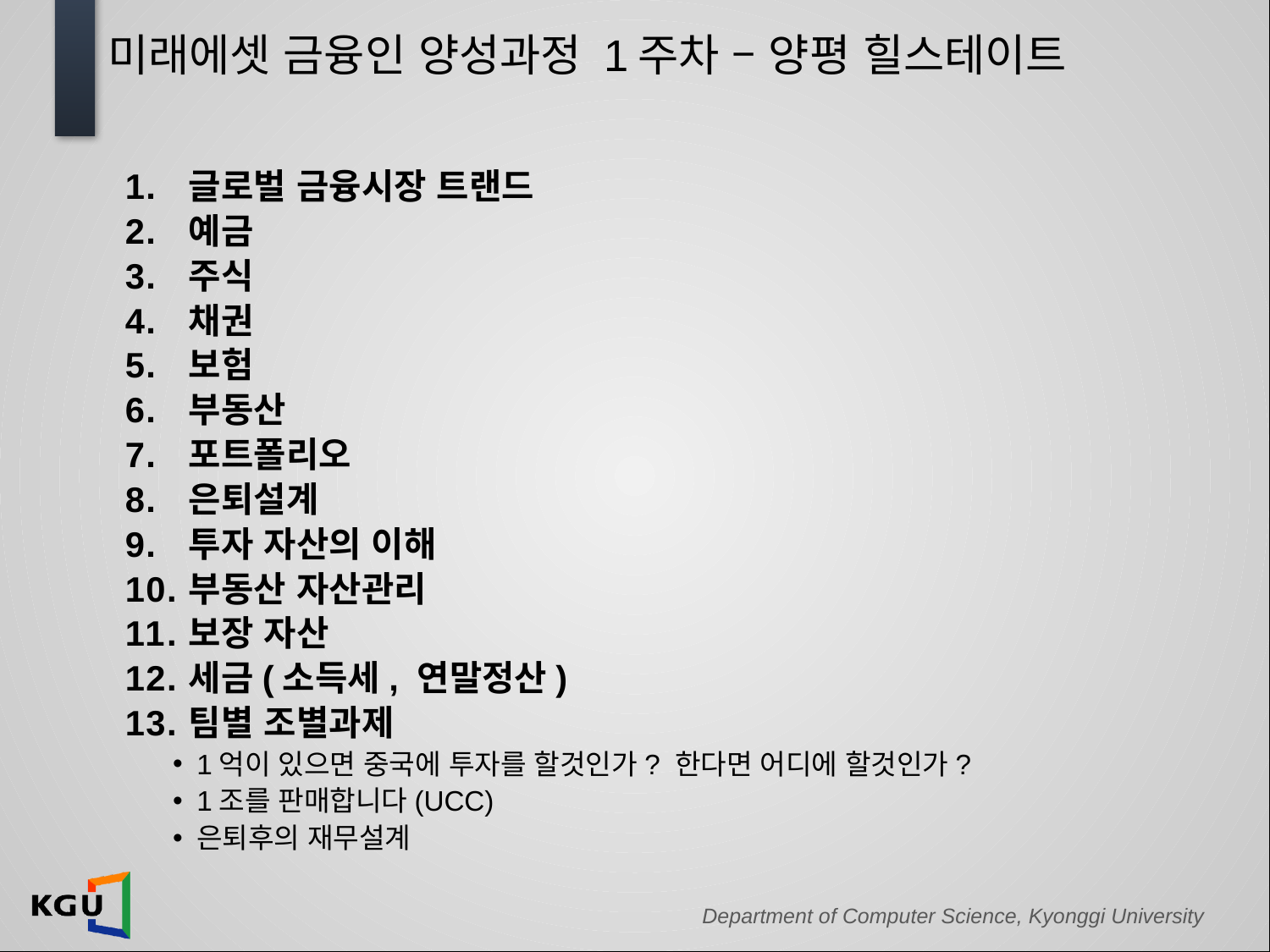

# 미래에셋 금융인 양성과정 1주차 – 양평 힐스테이트
글로벌 금융시장 트랜드
예금
주식
채권
보험
부동산
포트폴리오
은퇴설계
투자 자산의 이해
부동산 자산관리
보장 자산
세금(소득세, 연말정산)
팀별 조별과제
1억이 있으면 중국에 투자를 할것인가? 한다면 어디에 할것인가?
1조를 판매합니다(UCC)
은퇴후의 재무설계